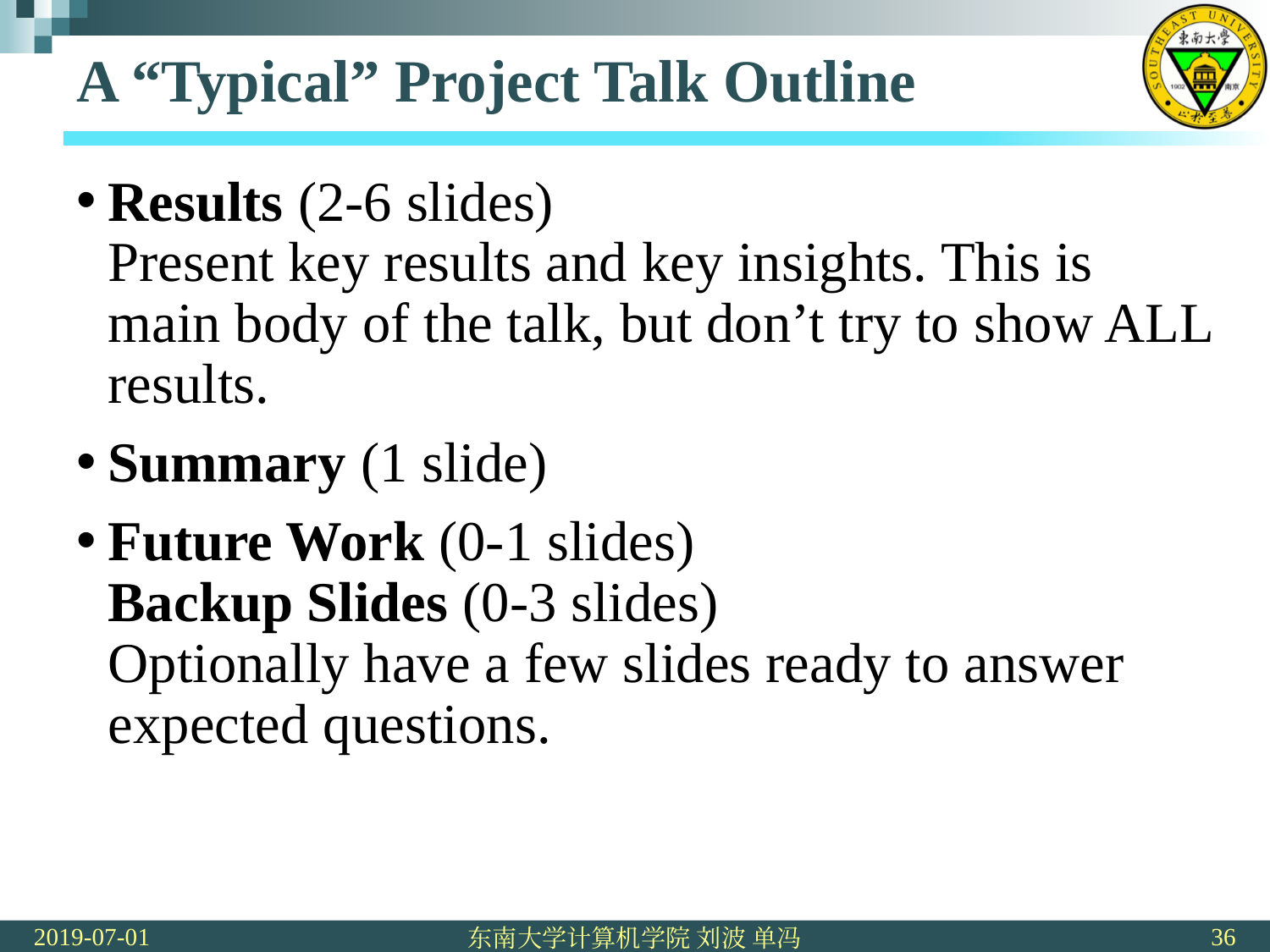

# A “Typical” Project Talk Outline
Results (2-6 slides)
Present key results and key insights. This is main body of the talk, but don’t try to show ALL results.
Summary (1 slide)
Future Work (0-1 slides)
Backup Slides (0-3 slides)
Optionally have a few slides ready to answer expected questions.

2019-07-01
36
东南大学计算机学院 刘波 单冯